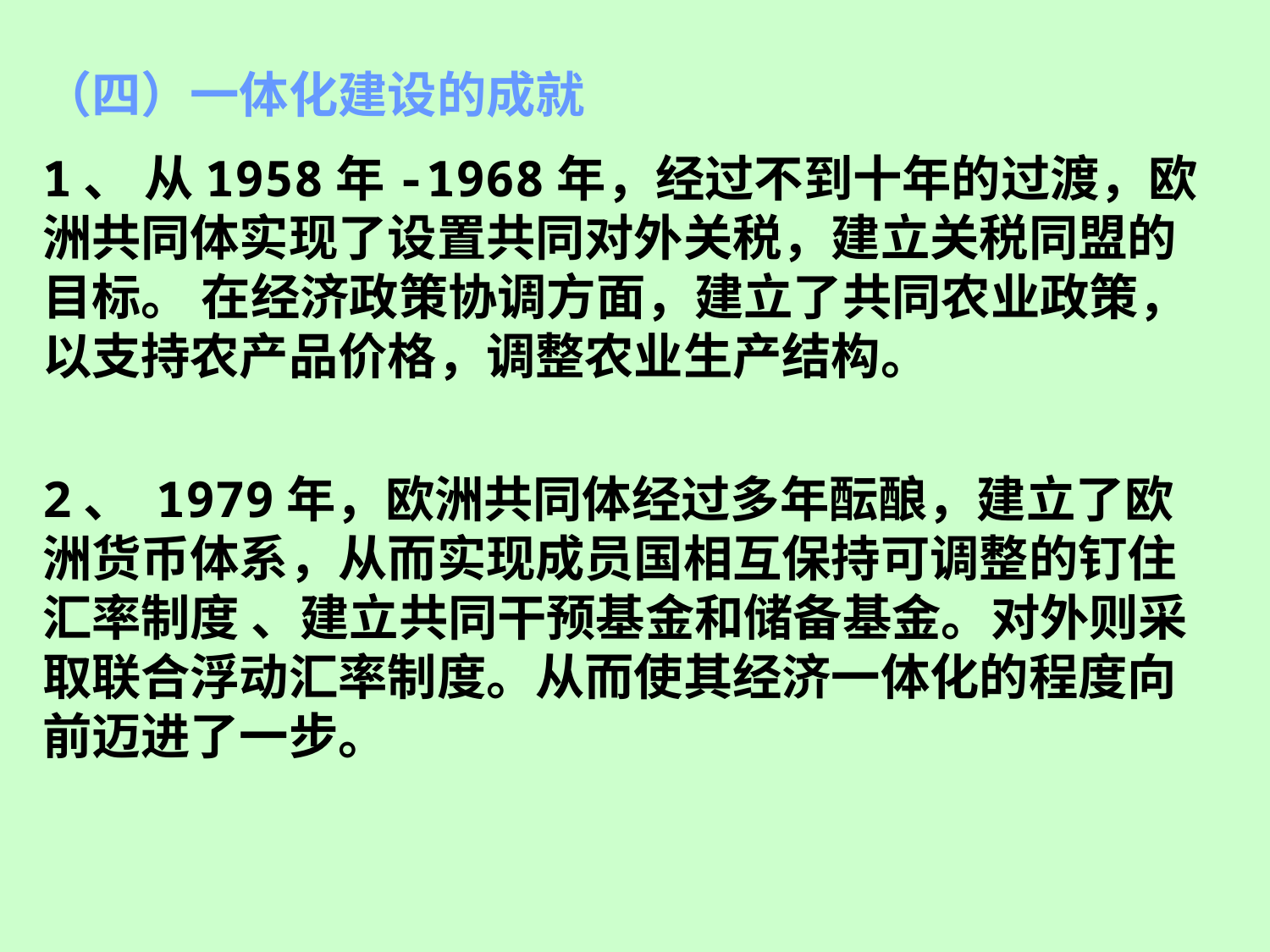

（四）一体化建设的成就
1、 从1958年-1968年，经过不到十年的过渡，欧洲共同体实现了设置共同对外关税，建立关税同盟的目标。 在经济政策协调方面，建立了共同农业政策，以支持农产品价格，调整农业生产结构。
2、 1979年，欧洲共同体经过多年酝酿，建立了欧洲货币体系，从而实现成员国相互保持可调整的钉住汇率制度 、建立共同干预基金和储备基金。对外则采取联合浮动汇率制度。从而使其经济一体化的程度向前迈进了一步。
15